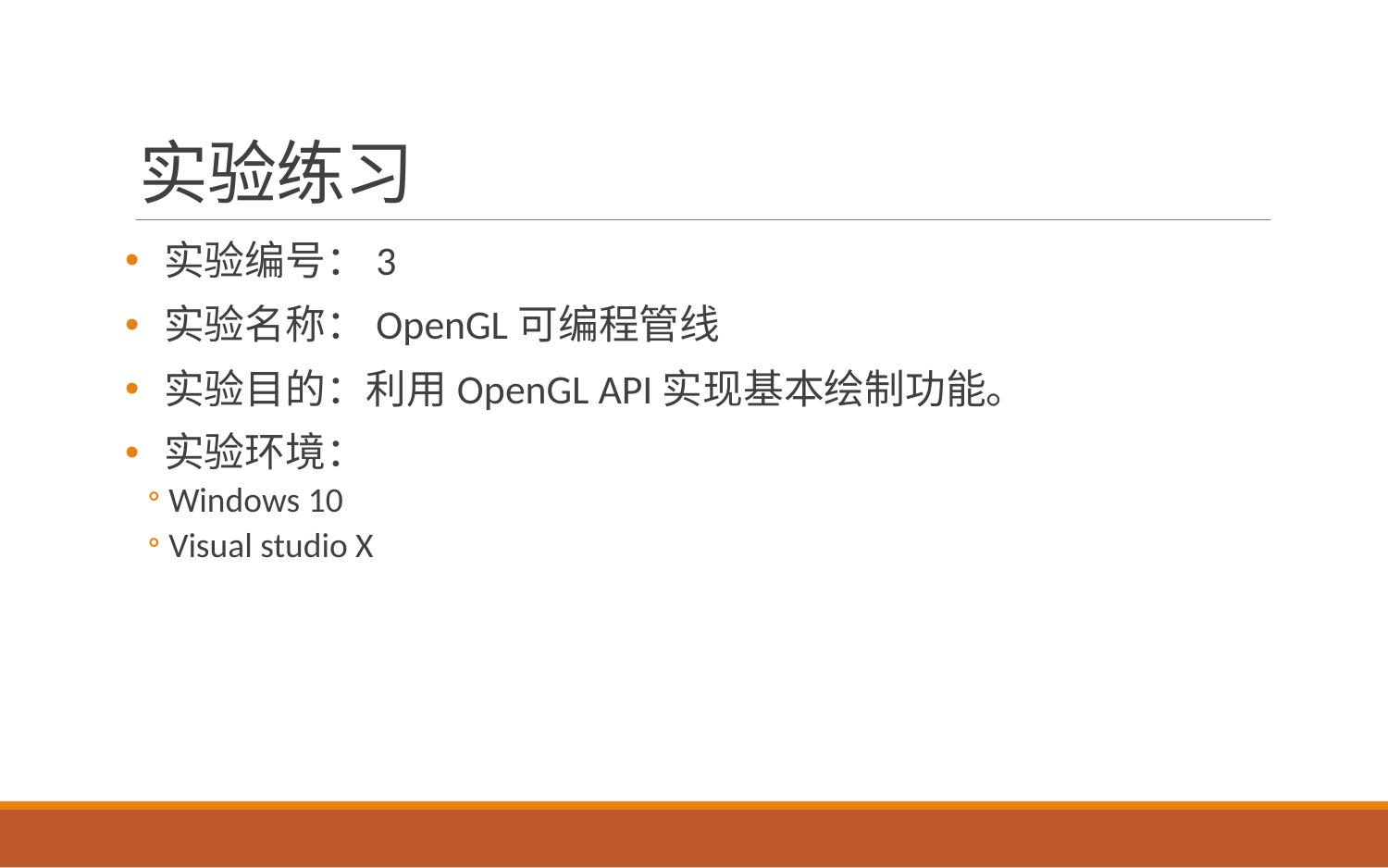

# 实验练习
实验编号：3
实验名称：OpenGL可编程管线
实验目的：利用OpenGL API实现基本绘制功能。
实验环境：
Windows 10
Visual studio X